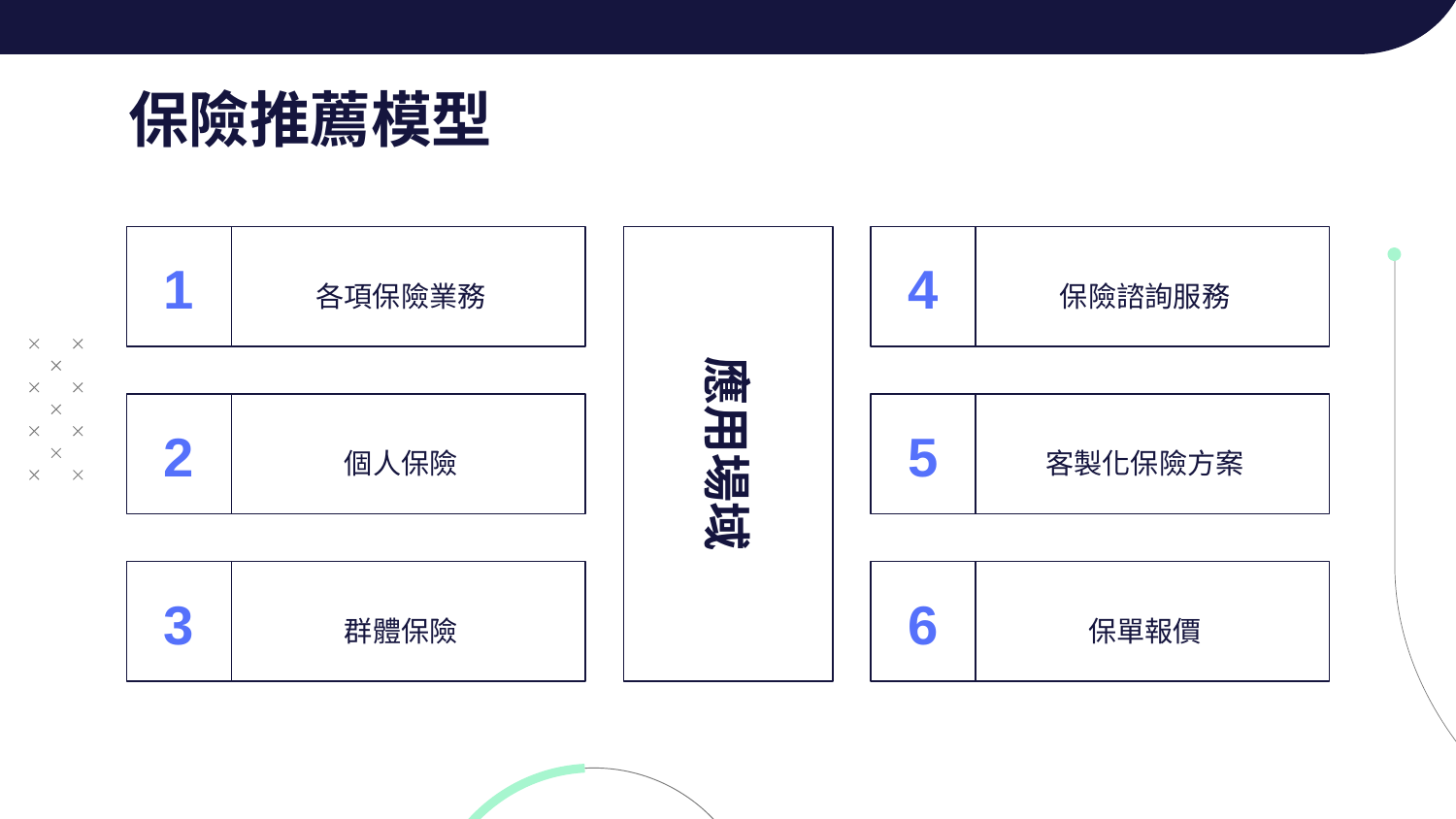

# 保險推薦模型
各項保險業務
應用場域
保險諮詢服務
1
4
個人保險
客製化保險方案
2
5
3
群體保險
6
保單報價